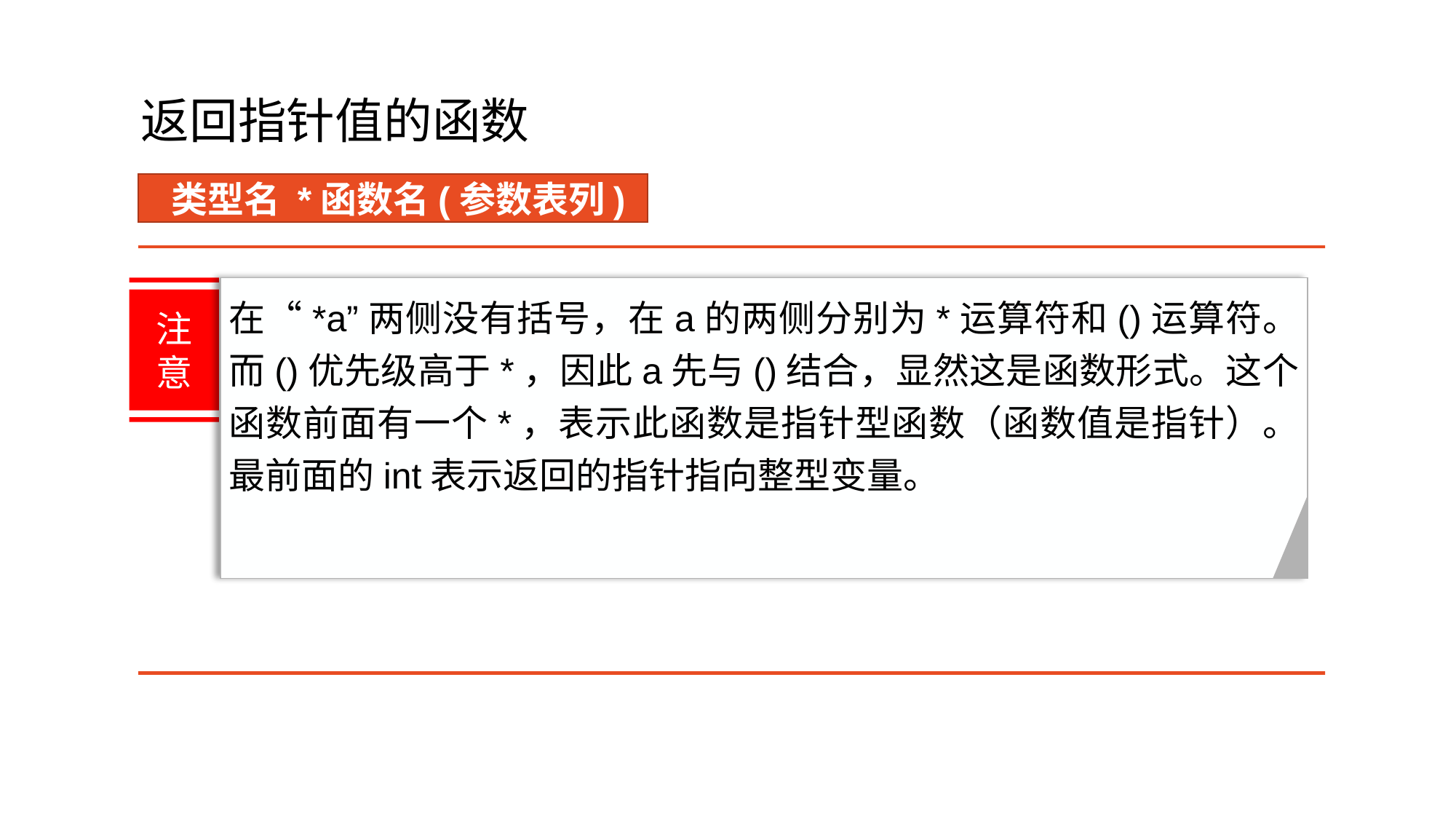

# 返回指针值的函数
类型名 *函数名(参数表列)
。
在“*a”两侧没有括号，在a的两侧分别为*运算符和()运算符。而()优先级高于*，因此a先与()结合，显然这是函数形式。这个函数前面有一个*，表示此函数是指针型函数（函数值是指针）。最前面的int表示返回的指针指向整型变量。
注意